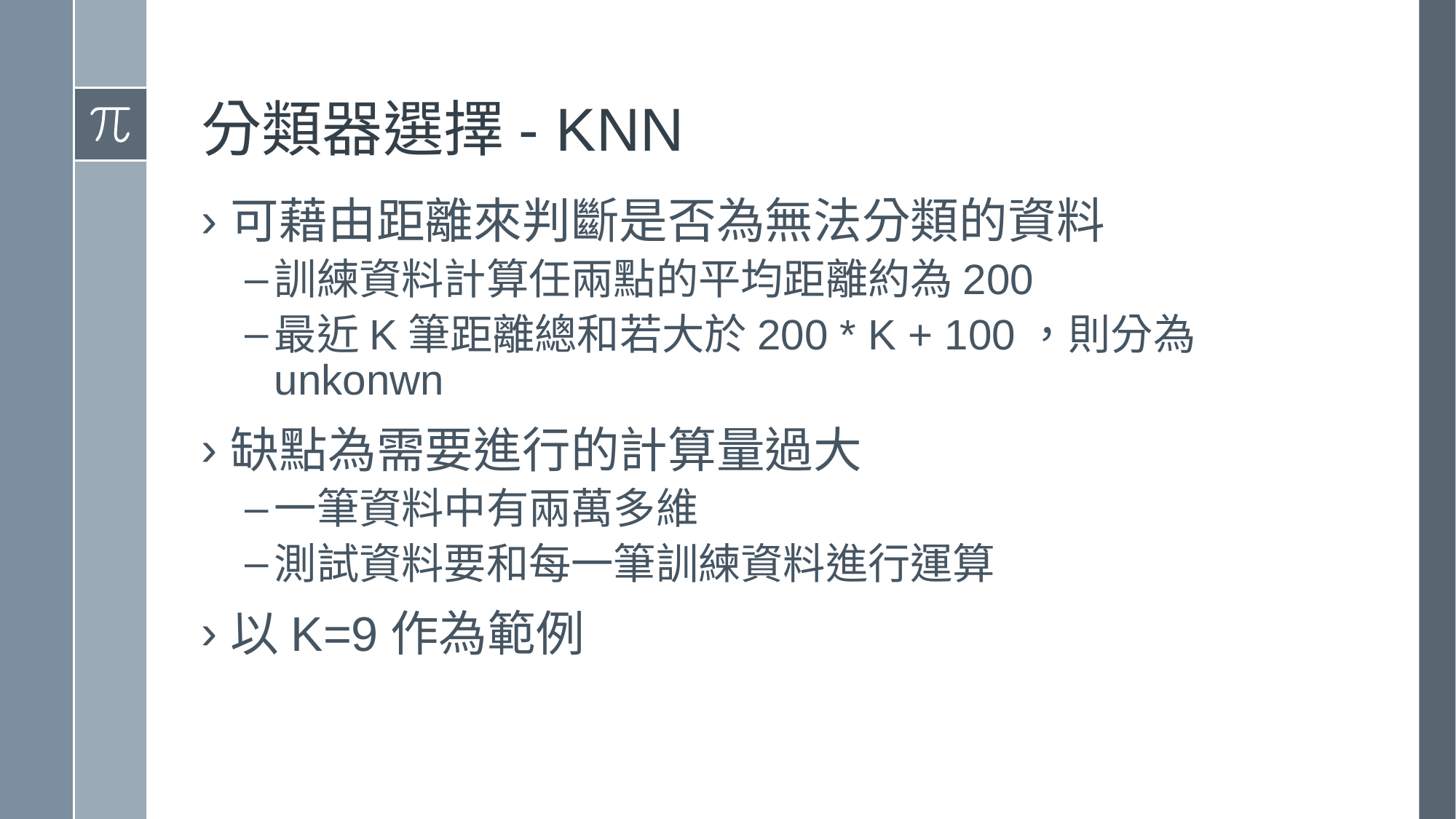

# 分類器選擇- KNN
可藉由距離來判斷是否為無法分類的資料
訓練資料計算任兩點的平均距離約為200
最近K筆距離總和若大於200 * K + 100，則分為unkonwn
缺點為需要進行的計算量過大
一筆資料中有兩萬多維
測試資料要和每一筆訓練資料進行運算
以K=9作為範例